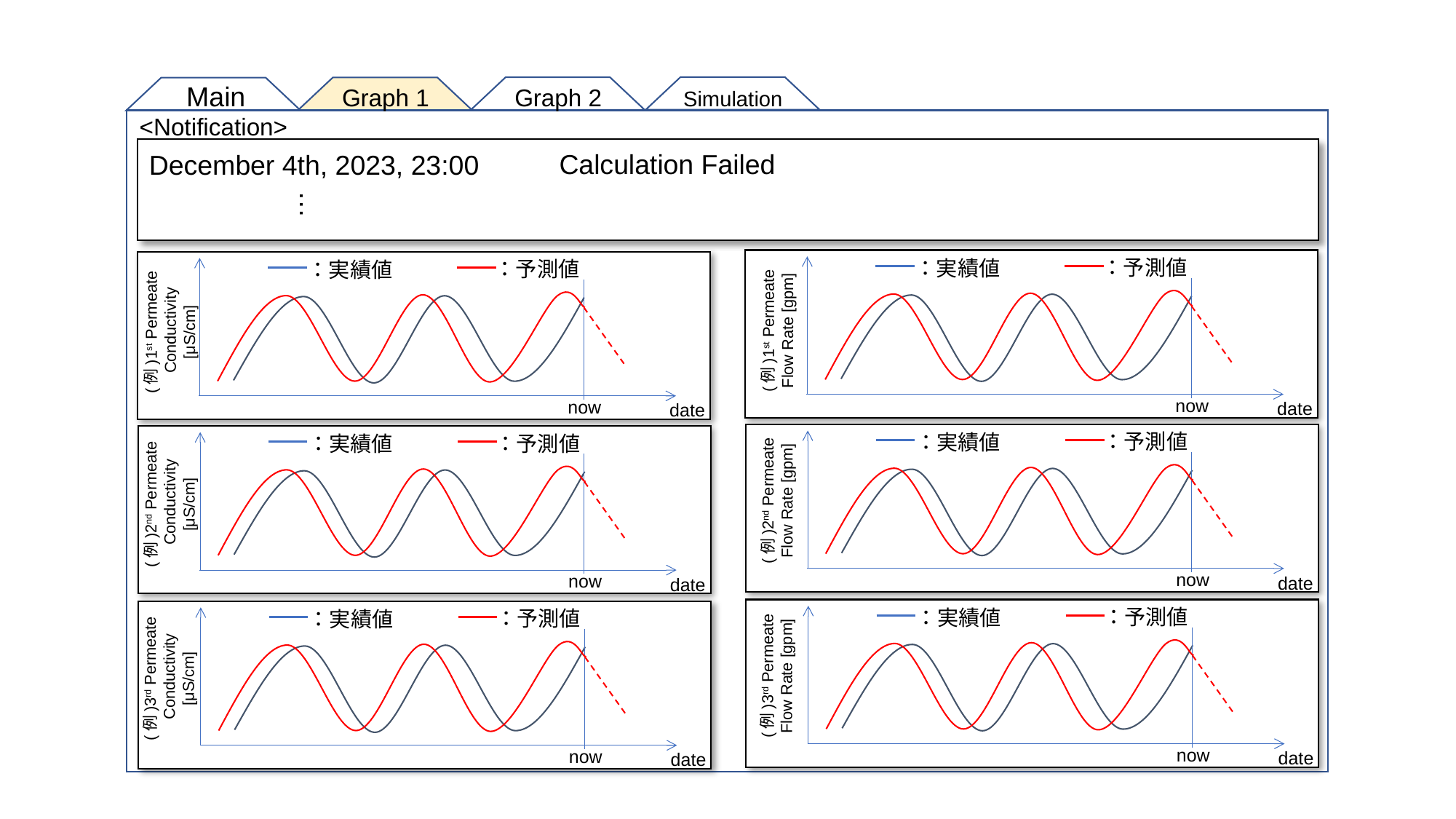

Main
Graph 2

Graph 1

Simulation
<Notification>

Calculation Failed
December 4th, 2023, 23:00
…
：予測値
：実績値

：予測値
：実績値

(例)1st Permeate  Conductivity [μS/cm]

(例)1st Permeate Flow Rate [gpm]

now
now
date
date
：予測値
：実績値

：予測値
：実績値

(例)2nd Permeate  Conductivity [μS/cm]

(例)2nd Permeate Flow Rate [gpm]

now
now
date
date
：予測値
：実績値

：予測値
：実績値

(例)3rd Permeate  Conductivity [μS/cm]

(例)3rd Permeate Flow Rate [gpm]

now
now
date
date